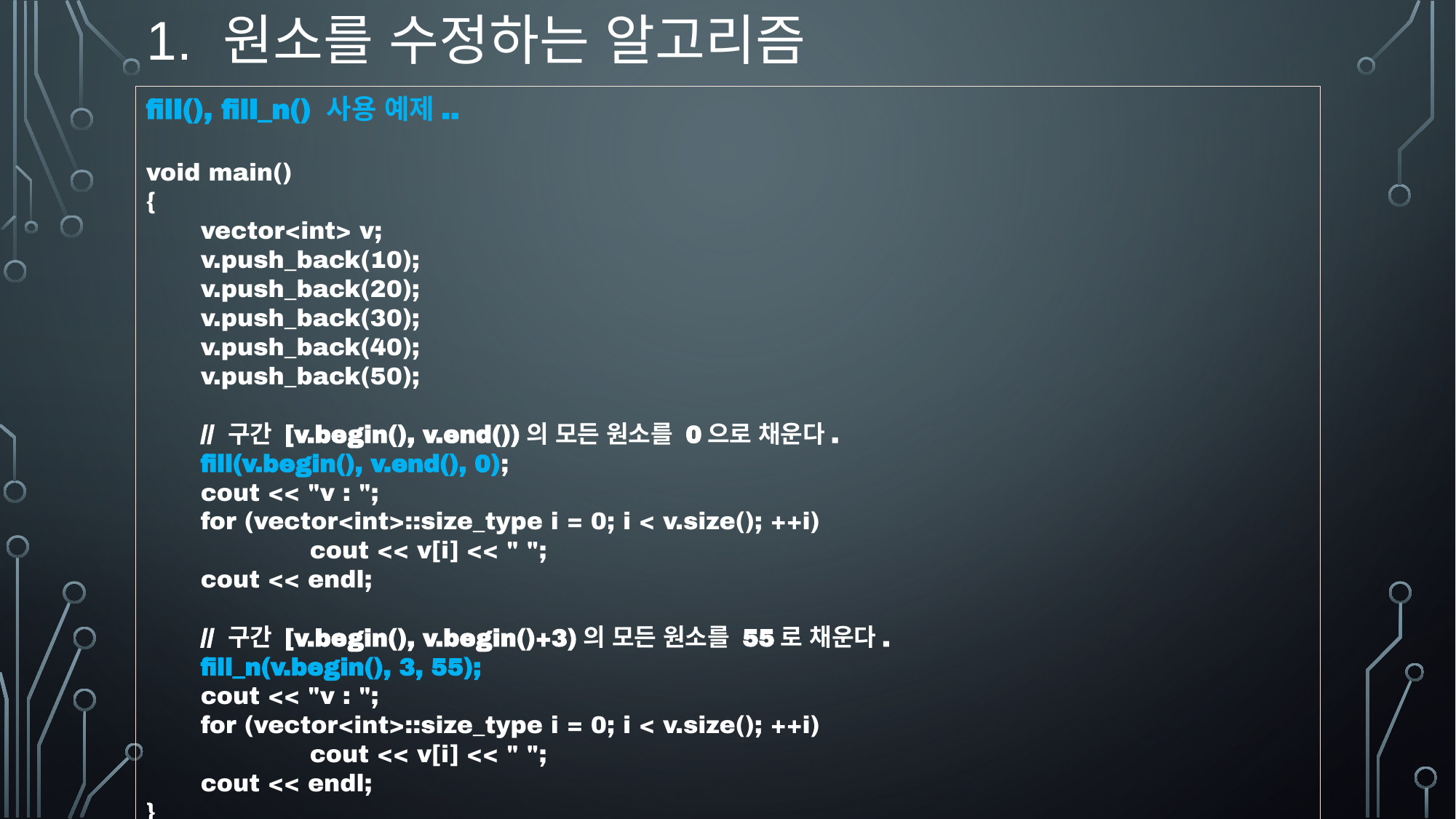

# 1. 원소를 수정하는 알고리즘
fill(), fill_n() 사용 예제..

void main()
{
vector<int> v;
v.push_back(10);
v.push_back(20);
v.push_back(30);
v.push_back(40);
v.push_back(50);

// 구간 [v.begin(), v.end())의 모든 원소를 0으로 채운다.
fill(v.begin(), v.end(), 0);
cout << "v : ";
for (vector<int>::size_type i = 0; i < v.size(); ++i)
	cout << v[i] << " ";
cout << endl;

// 구간 [v.begin(), v.begin()+3)의 모든 원소를 55로 채운다.
fill_n(v.begin(), 3, 55);
cout << "v : ";
for (vector<int>::size_type i = 0; i < v.size(); ++i)
	cout << v[i] << " ";
cout << endl;
}